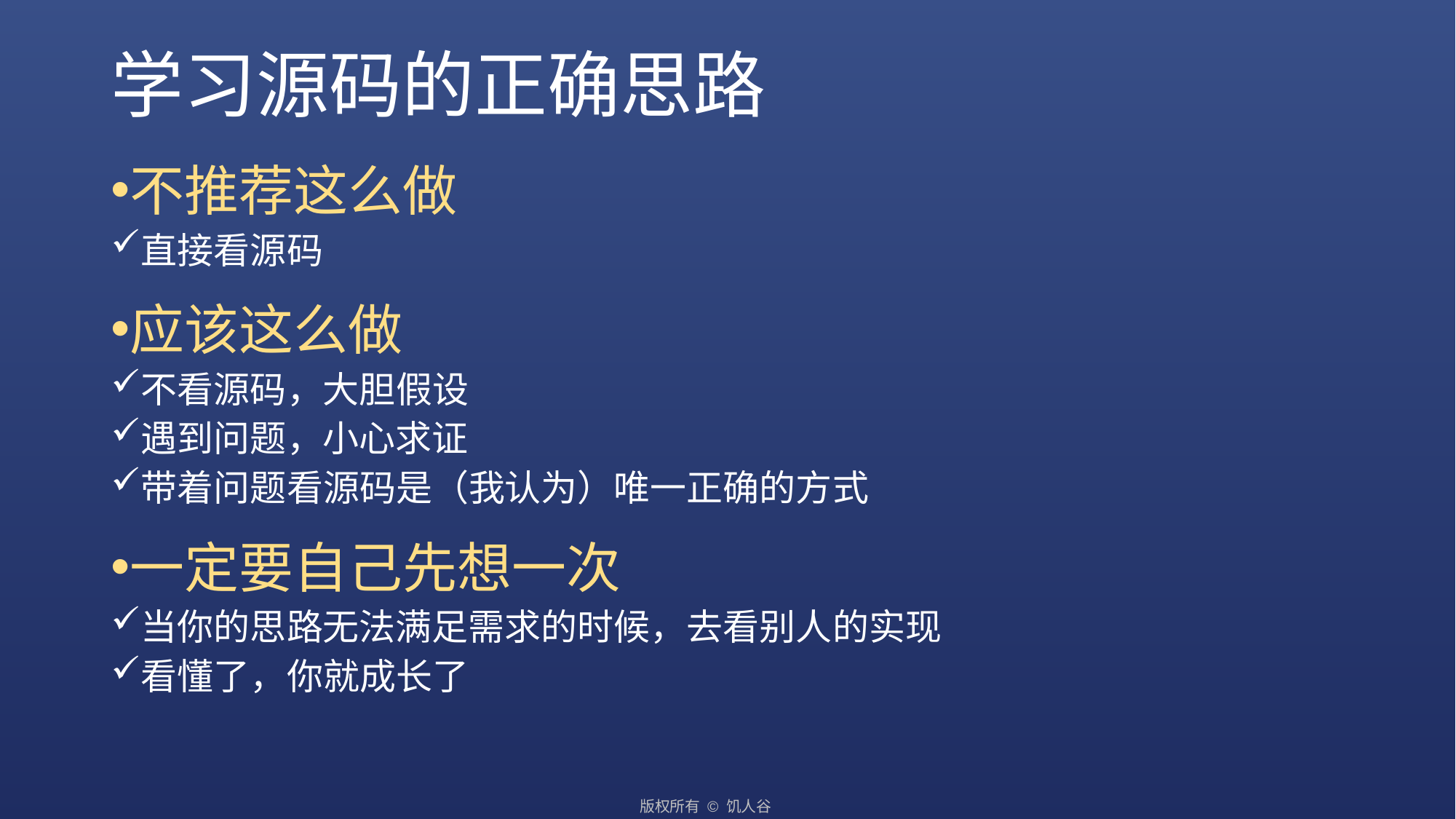

# 学习源码的正确思路
不推荐这么做
直接看源码
应该这么做
不看源码，大胆假设
遇到问题，小心求证
带着问题看源码是（我认为）唯一正确的方式
一定要自己先想一次
当你的思路无法满足需求的时候，去看别人的实现
看懂了，你就成长了